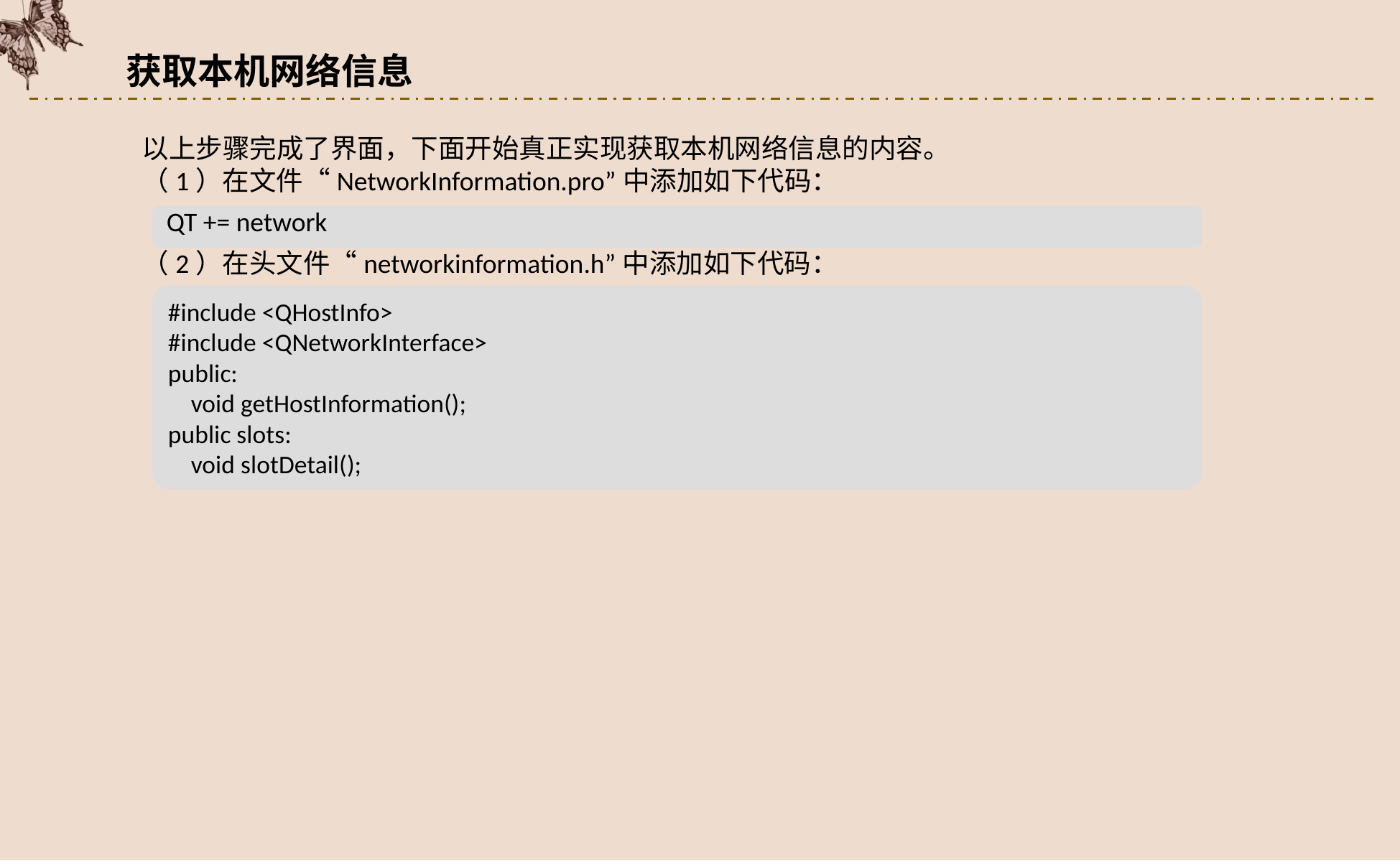

获取本机网络信息
以上步骤完成了界面，下面开始真正实现获取本机网络信息的内容。
（1）在文件“NetworkInformation.pro”中添加如下代码：
    QT += network
（2）在头文件“networkinformation.h”中添加如下代码：

#include <QHostInfo>
#include <QNetworkInterface>
public:
    void getHostInformation();
public slots:
    void slotDetail();